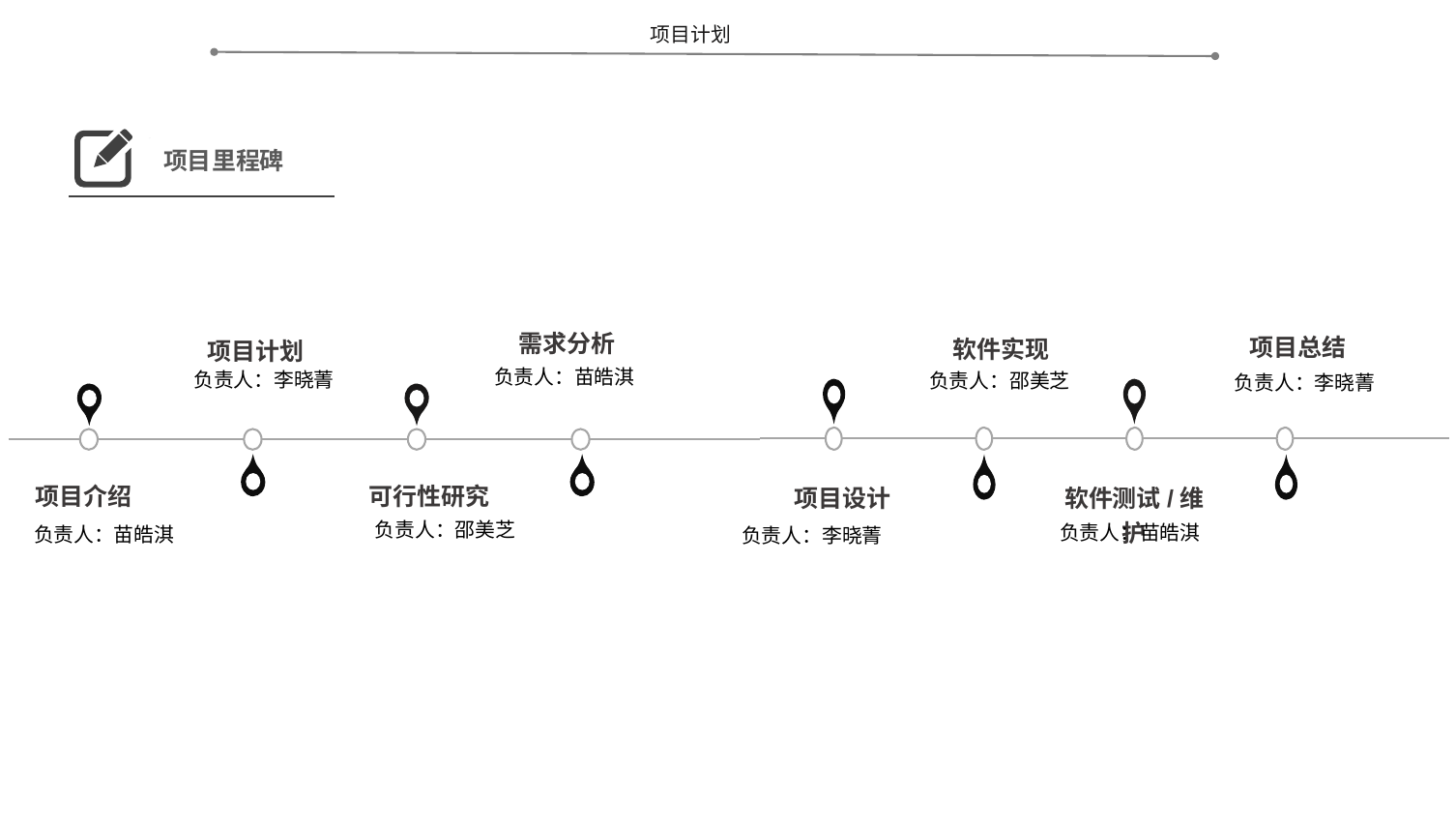

项目计划

项目里程碑
需求分析
项目计划
负责人：李晓菁

项目介绍
可行性研究
负责人：邵美芝
负责人：苗皓淇
项目总结
软件实现

项目设计
软件测试/维护
负责人：苗皓淇
负责人：邵美芝
负责人：李晓菁
负责人：苗皓淇
负责人：李晓菁